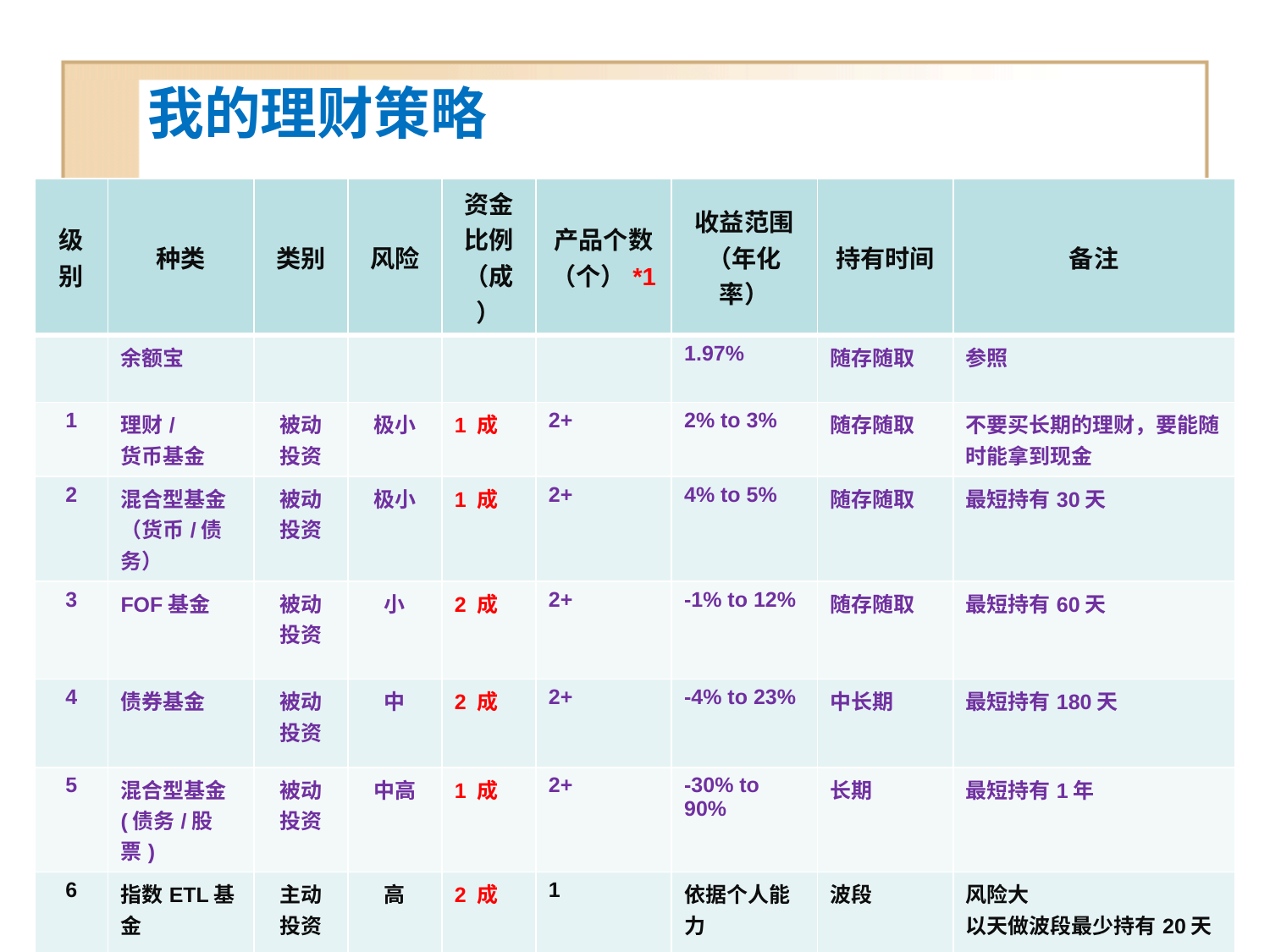

# 我的理财策略
| 级别 | 种类 | 类别 | 风险 | 资金 比例 （成） | 产品个数 （个）\*1 | 收益范围 （年化率） | 持有时间 | 备注 |
| --- | --- | --- | --- | --- | --- | --- | --- | --- |
|  | 余额宝 |  |  |  |  | 1.97% | 随存随取 | 参照 |
| 1 | 理财/ 货币基金 | 被动 投资 | 极小 | 1 成 | 2+ | 2% to 3% | 随存随取 | 不要买长期的理财，要能随时能拿到现金 |
| 2 | 混合型基金 （货币/债务） | 被动 投资 | 极小 | 1 成 | 2+ | 4% to 5% | 随存随取 | 最短持有30天 |
| 3 | FOF基金 | 被动 投资 | 小 | 2 成 | 2+ | -1% to 12% | 随存随取 | 最短持有60天 |
| 4 | 债券基金 | 被动 投资 | 中 | 2 成 | 2+ | -4% to 23% | 中长期 | 最短持有180天 |
| 5 | 混合型基金 (债务/股票) | 被动 投资 | 中高 | 1 成 | 2+ | -30% to 90% | 长期 | 最短持有1年 |
| 6 | 指数ETL基金 | 主动 投资 | 高 | 2 成 | 1 | 依据个人能力 | 波段 | 风险大 以天做波段最少持有20天 |
| 7 | 外汇期货 | 主动 投资 | 极高 | 1 成 | N | 依据个人能力 | 趋势 | 风险大 |
*1 被动投资时，每个种类为什么要持有2个或以上，因为需要现金的时候，可以把相同的级别的产品利润少的出掉，及时换取现金